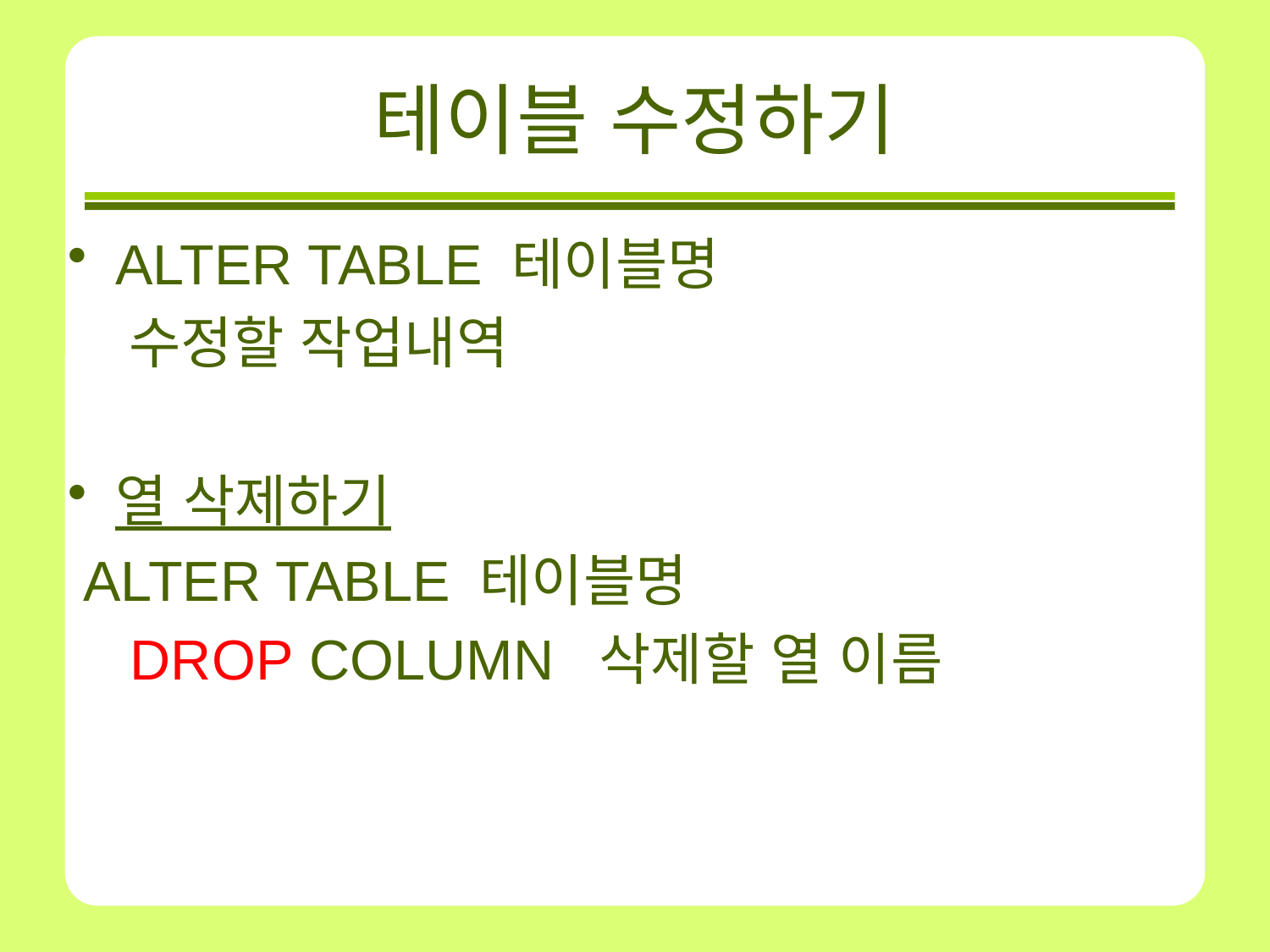

# 테이블 수정하기
ALTER TABLE 테이블명
   수정할 작업내역

열 삭제하기
 ALTER TABLE 테이블명
    DROP COLUMN  삭제할 열 이름